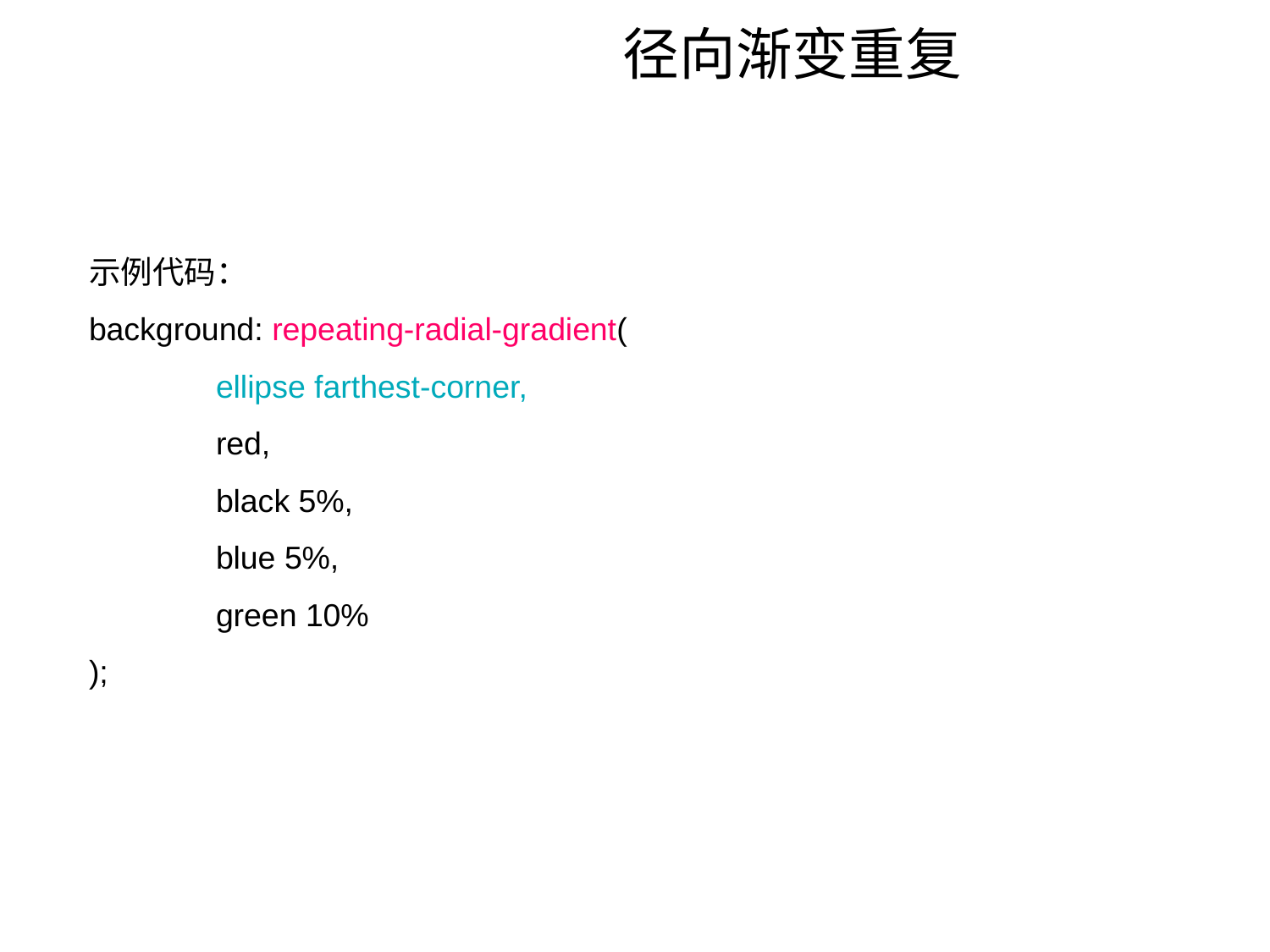

# 径向渐变重复
示例代码：
background: repeating-radial-gradient(
	ellipse farthest-corner,
	red,
	black 5%,
	blue 5%,
	green 10%
);